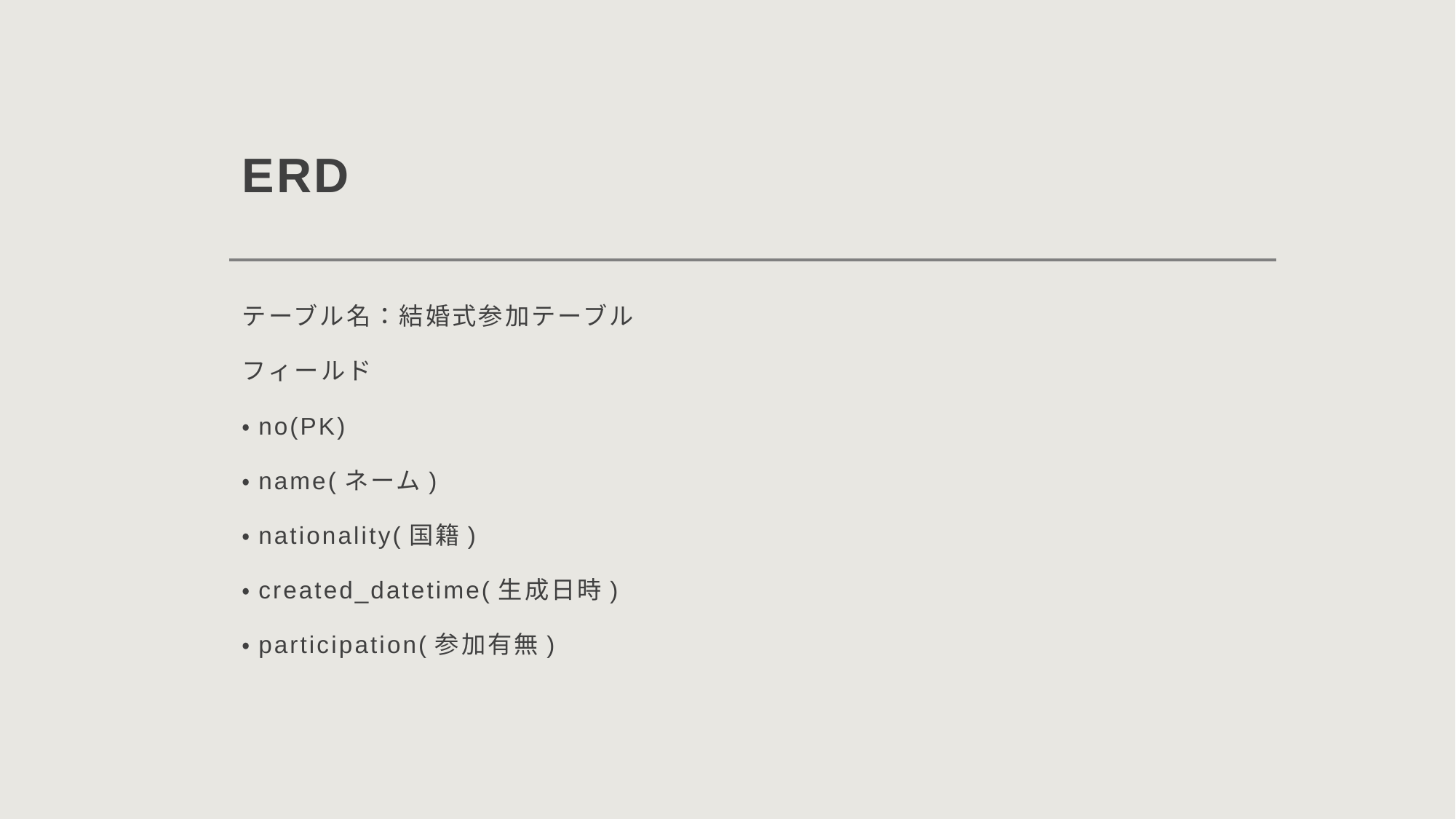

# ERD
テーブル名：結婚式参加テーブル
フィールド
・no(PK)
・name(ネーム)
・nationality(国籍)
・created_datetime(生成日時)
・participation(参加有無)